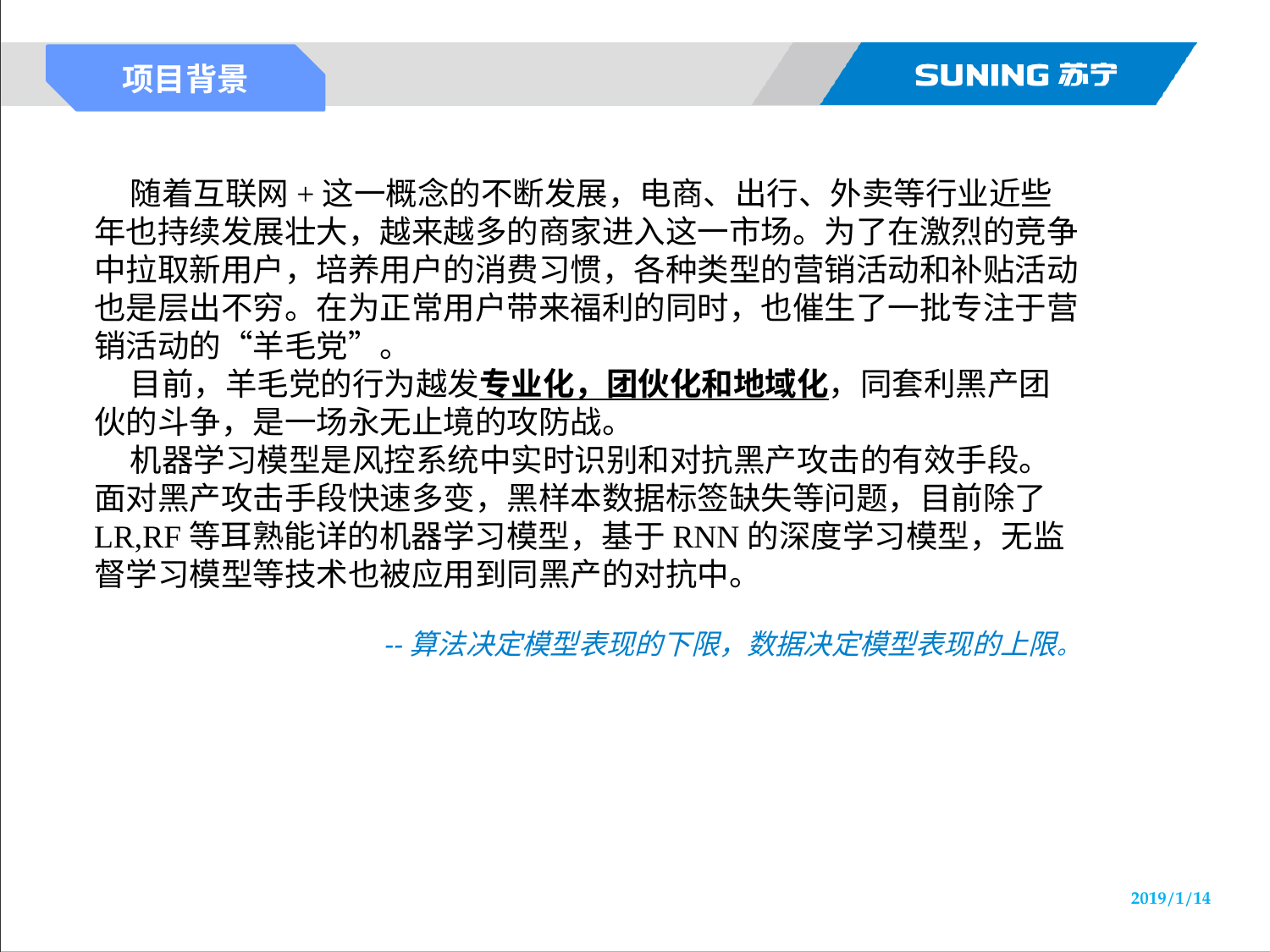

项目背景
    随着互联网+这一概念的不断发展，电商、出行、外卖等行业近些年也持续发展壮大，越来越多的商家进入这一市场。为了在激烈的竞争中拉取新用户，培养用户的消费习惯，各种类型的营销活动和补贴活动也是层出不穷。在为正常用户带来福利的同时，也催生了一批专注于营销活动的“羊毛党”。
    目前，羊毛党的行为越发专业化，团伙化和地域化，同套利黑产团伙的斗争，是一场永无止境的攻防战。
    机器学习模型是风控系统中实时识别和对抗黑产攻击的有效手段。面对黑产攻击手段快速多变，黑样本数据标签缺失等问题，目前除了LR,RF等耳熟能详的机器学习模型，基于RNN的深度学习模型，无监督学习模型等技术也被应用到同黑产的对抗中。

--算法决定模型表现的下限，数据决定模型表现的上限。
2019/1/14